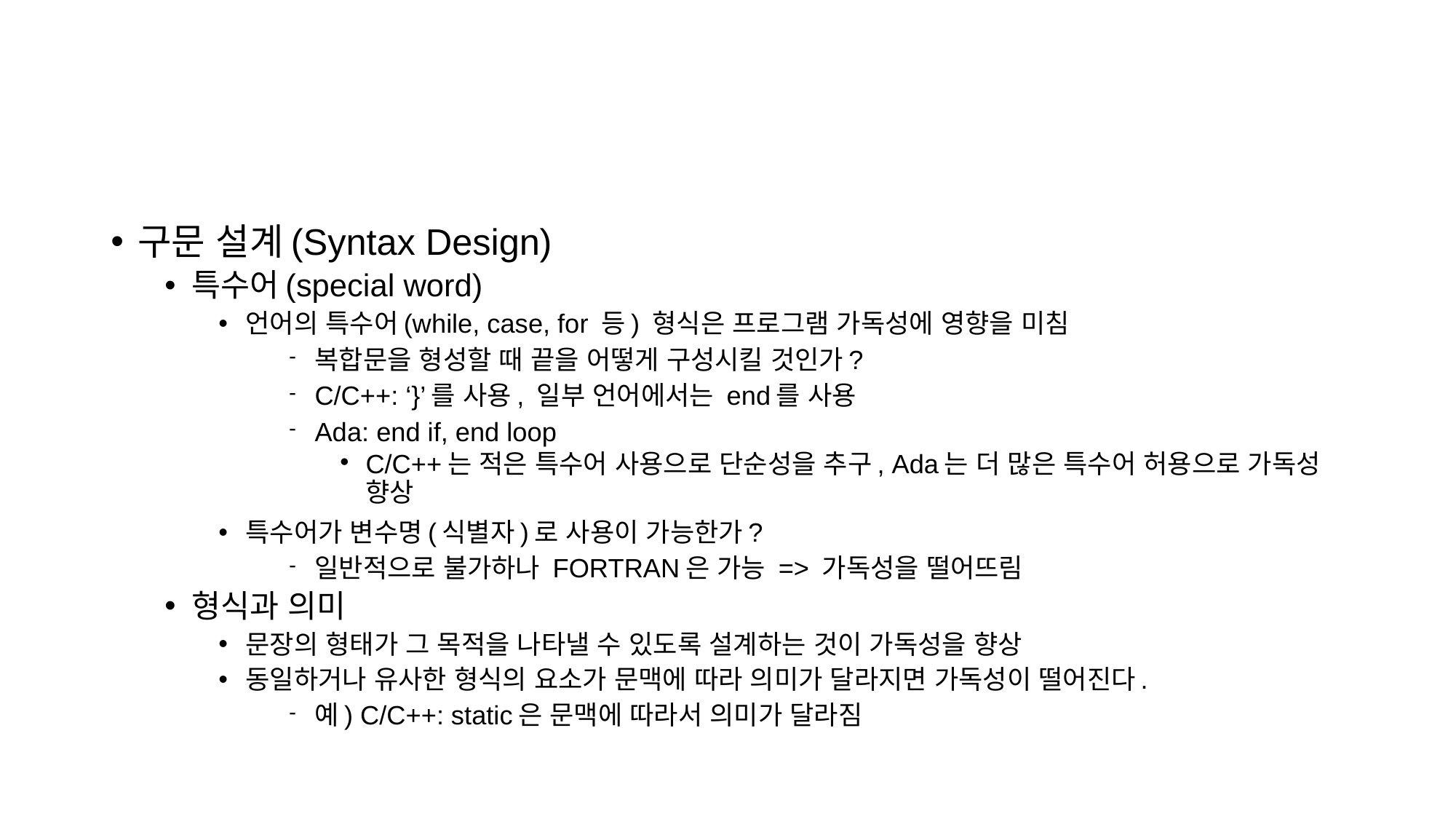

#
구문 설계(Syntax Design)
특수어(special word)
언어의 특수어(while, case, for 등) 형식은 프로그램 가독성에 영향을 미침
복합문을 형성할 때 끝을 어떻게 구성시킬 것인가?
C/C++: ‘}’를 사용, 일부 언어에서는 end를 사용
Ada: end if, end loop
C/C++는 적은 특수어 사용으로 단순성을 추구, Ada는 더 많은 특수어 허용으로 가독성 향상
특수어가 변수명(식별자)로 사용이 가능한가?
일반적으로 불가하나 FORTRAN은 가능 => 가독성을 떨어뜨림
형식과 의미
문장의 형태가 그 목적을 나타낼 수 있도록 설계하는 것이 가독성을 향상
동일하거나 유사한 형식의 요소가 문맥에 따라 의미가 달라지면 가독성이 떨어진다.
예) C/C++: static은 문맥에 따라서 의미가 달라짐